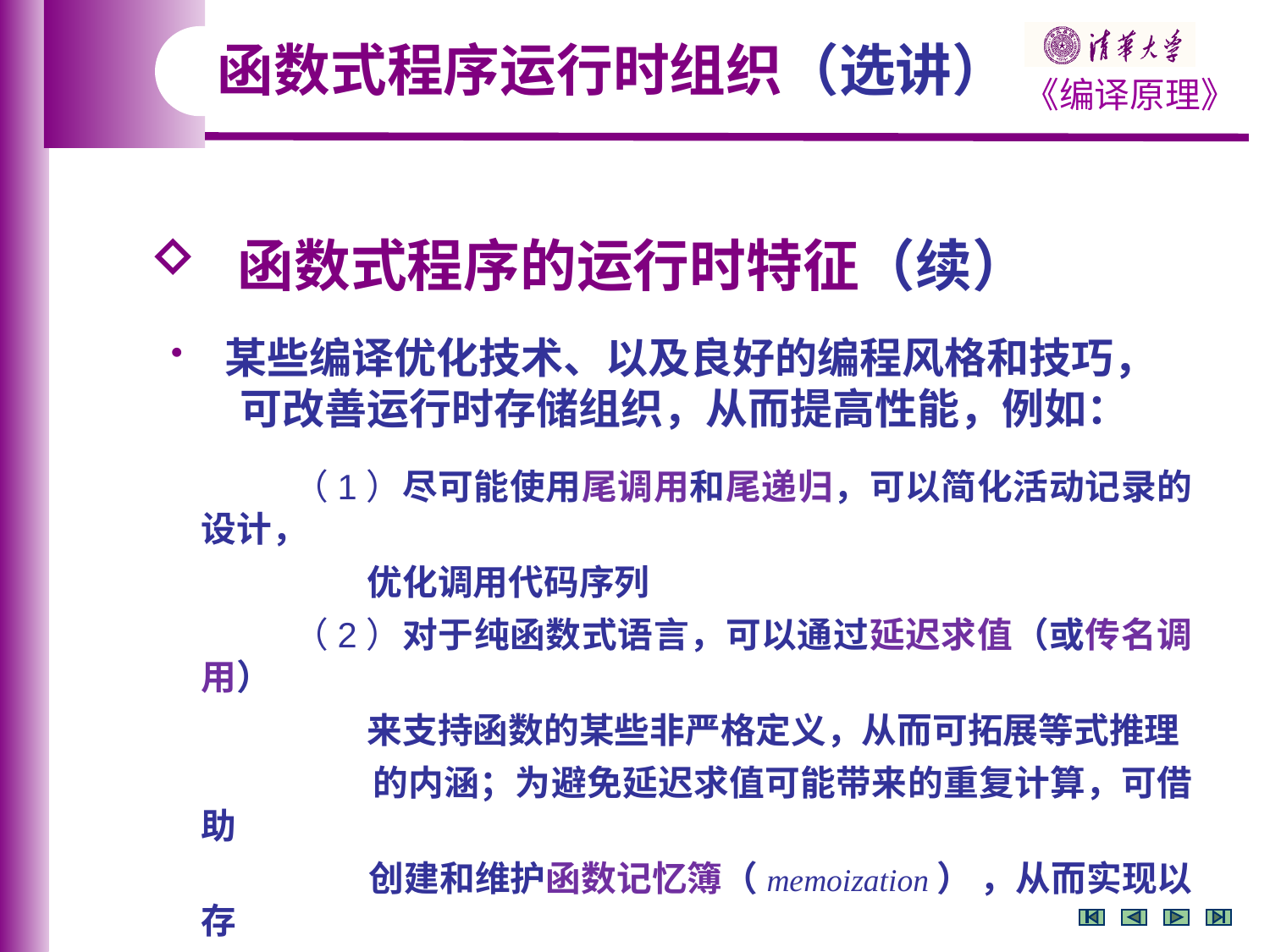

函数式程序运行时组织（选讲）
  函数式程序的运行时特征（续）

  某些编译优化技术、以及良好的编程风格和技巧，
   可改善运行时存储组织，从而提高性能，例如：

      （1）尽可能使用尾调用和尾递归，可以简化活动记录的设计，
               优化调用代码序列
      （2）对于纯函数式语言，可以通过延迟求值（或传名调用）
               来支持函数的某些非严格定义，从而可拓展等式推理
               的内涵；为避免延迟求值可能带来的重复计算，可借助
               创建和维护函数记忆簿（memoization） ，从而实现以存
               储代价换取优化性能的惰性求值机制